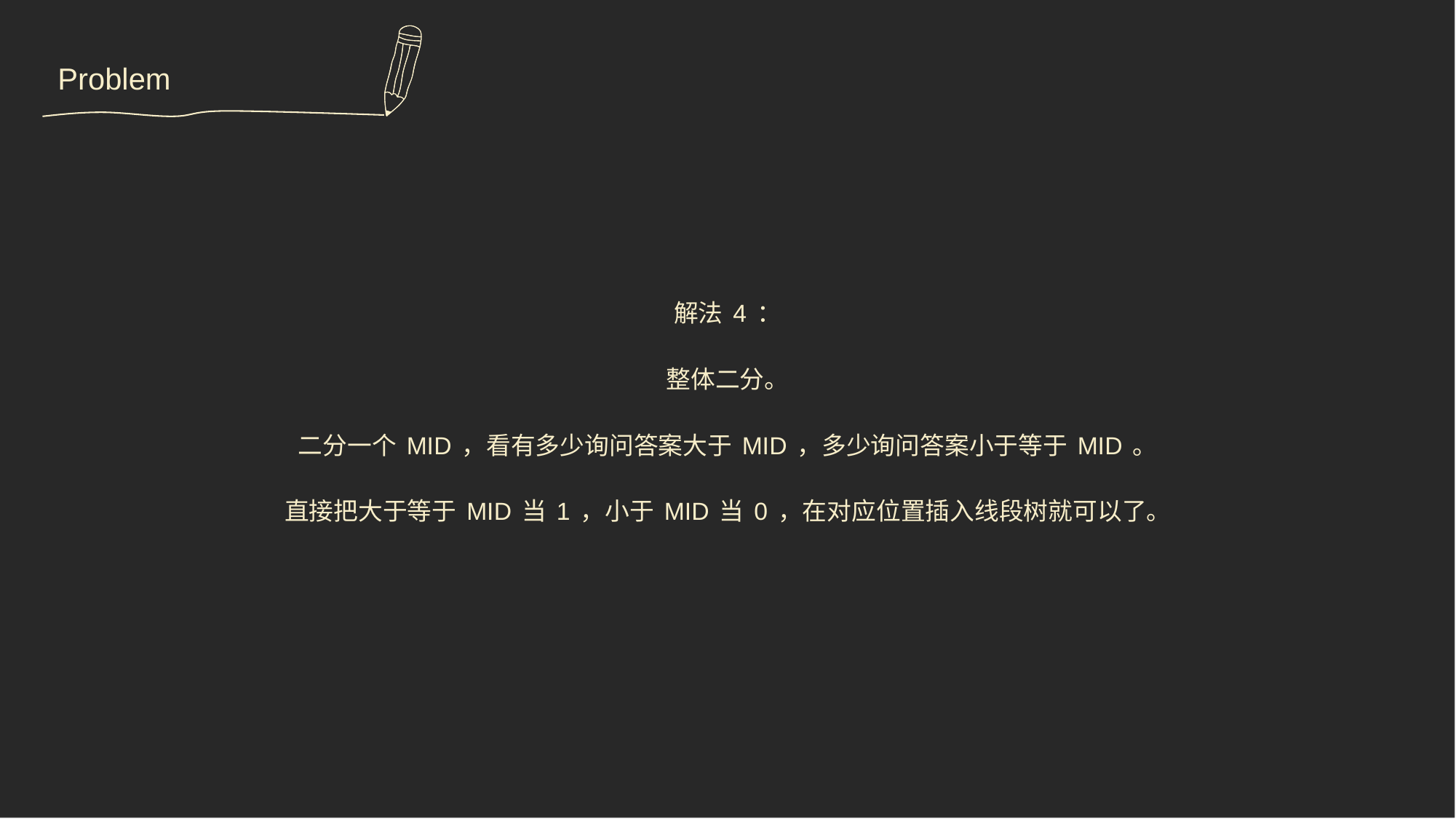

Problem

解法4：
整体二分。
二分一个MID，看有多少询问答案大于MID，多少询问答案小于等于MID。
直接把大于等于MID当1，小于MID当0，在对应位置插入线段树就可以了。